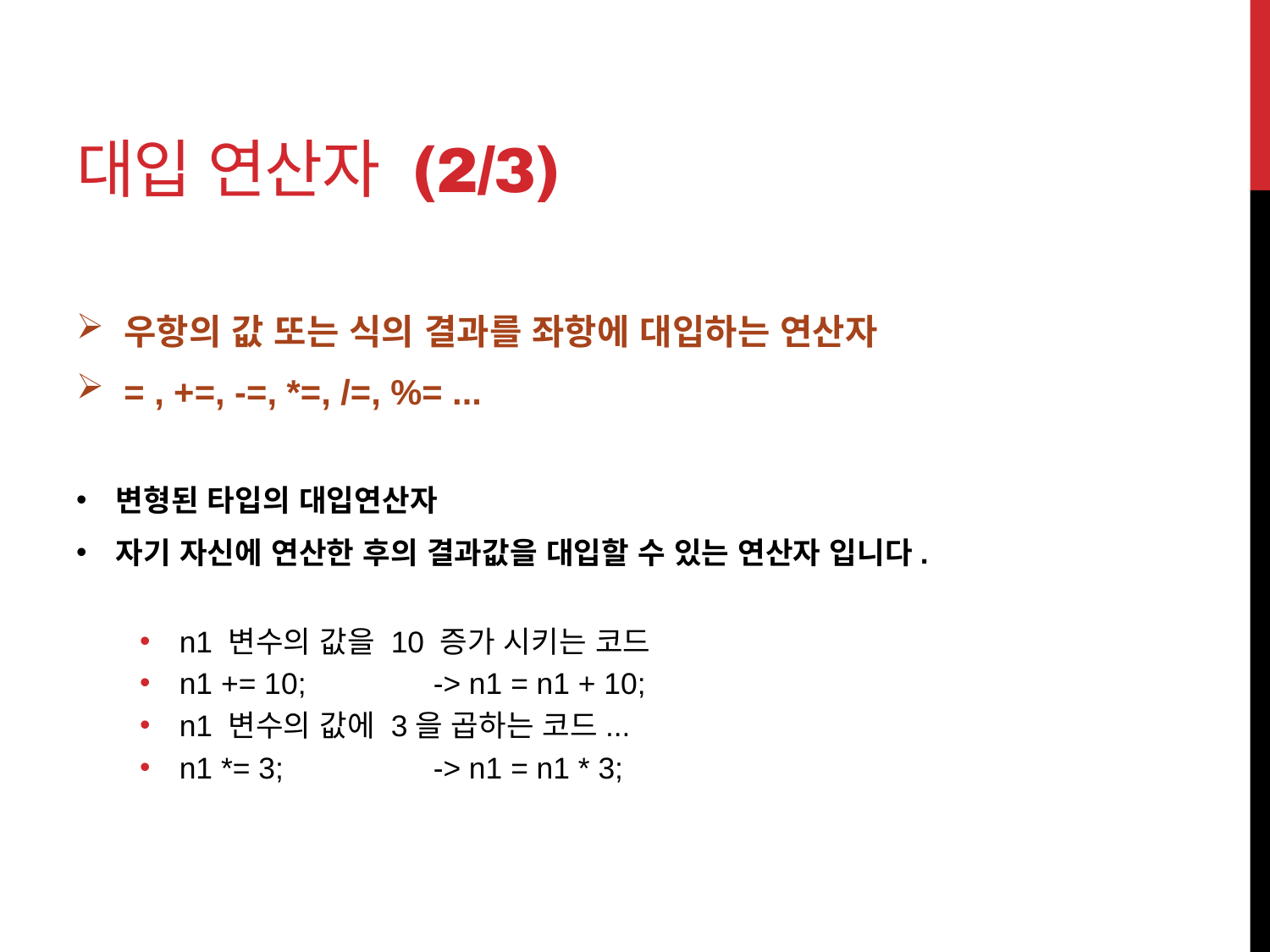

# 대입 연산자 (2/3)

우항의 값 또는 식의 결과를 좌항에 대입하는 연산자
= , +=, -=, *=, /=, %= ...

변형된 타입의 대입연산자
자기 자신에 연산한 후의 결과값을 대입할 수 있는 연산자 입니다.
n1 변수의 값을 10 증가 시키는 코드
n1 += 10;		-> n1 = n1 + 10;
n1 변수의 값에 3을 곱하는 코드...
n1 *= 3;		-> n1 = n1 * 3;